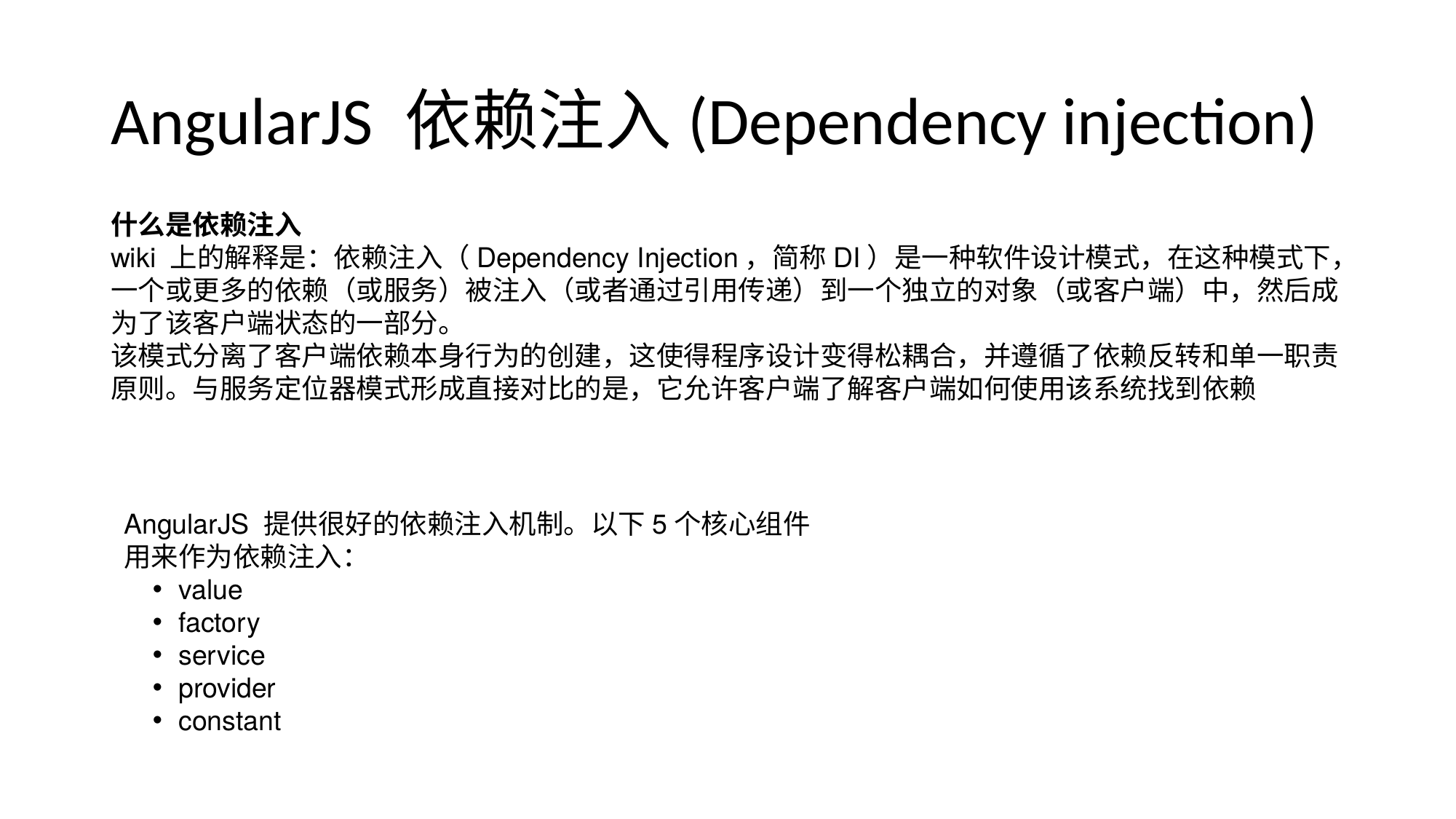

# AngularJS 依赖注入(Dependency injection)
什么是依赖注入
wiki 上的解释是：依赖注入（Dependency Injection，简称DI）是一种软件设计模式，在这种模式下，一个或更多的依赖（或服务）被注入（或者通过引用传递）到一个独立的对象（或客户端）中，然后成为了该客户端状态的一部分。
该模式分离了客户端依赖本身行为的创建，这使得程序设计变得松耦合，并遵循了依赖反转和单一职责原则。与服务定位器模式形成直接对比的是，它允许客户端了解客户端如何使用该系统找到依赖
AngularJS 提供很好的依赖注入机制。以下5个核心组件用来作为依赖注入：
value
factory
service
provider
constant